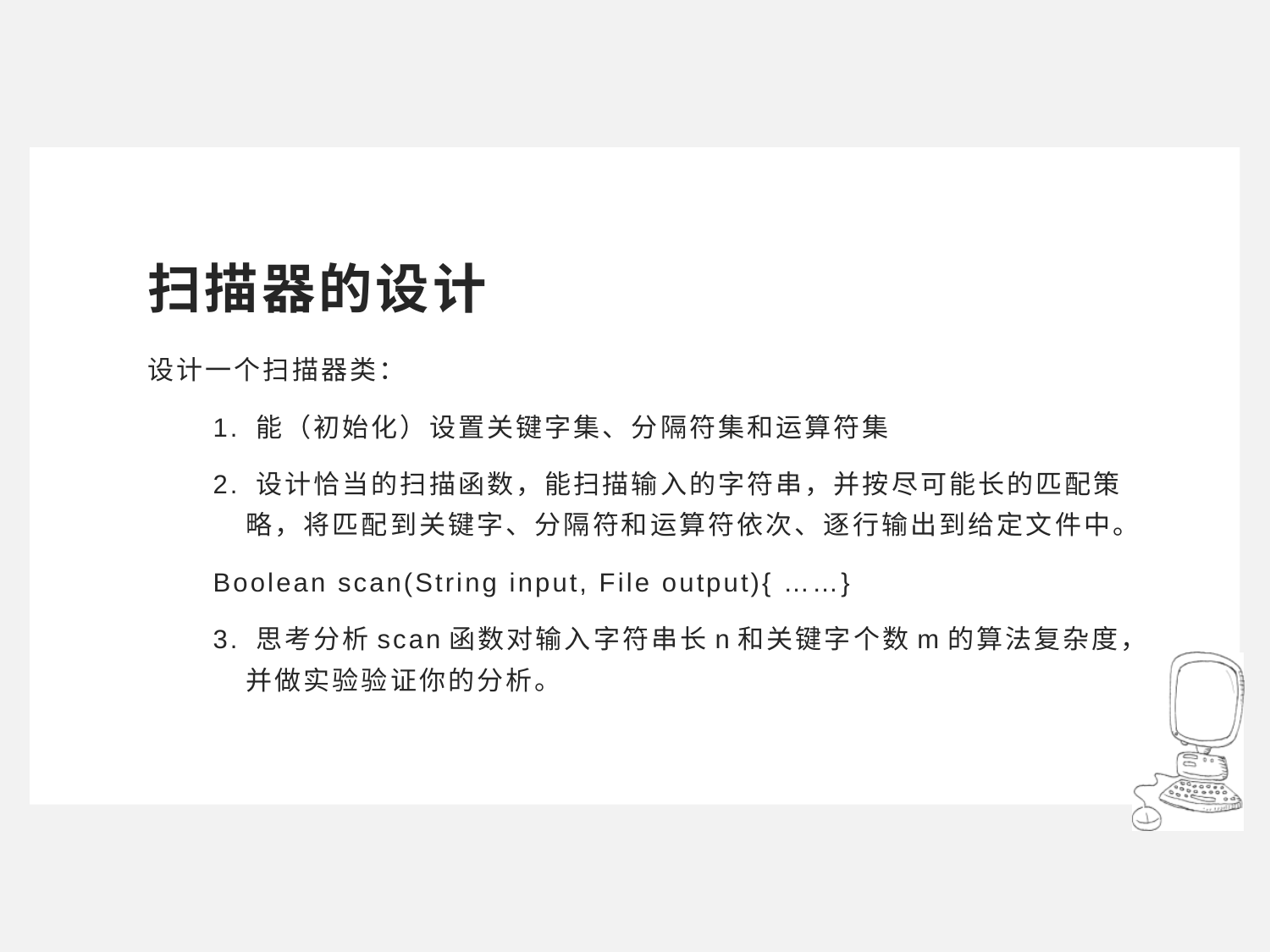

# 扫描器的设计
设计一个扫描器类：
1. 能（初始化）设置关键字集、分隔符集和运算符集
2. 设计恰当的扫描函数，能扫描输入的字符串，并按尽可能长的匹配策略，将匹配到关键字、分隔符和运算符依次、逐行输出到给定文件中。
Boolean scan(String input, File output){ ……}
3. 思考分析scan函数对输入字符串长n和关键字个数m的算法复杂度，并做实验验证你的分析。